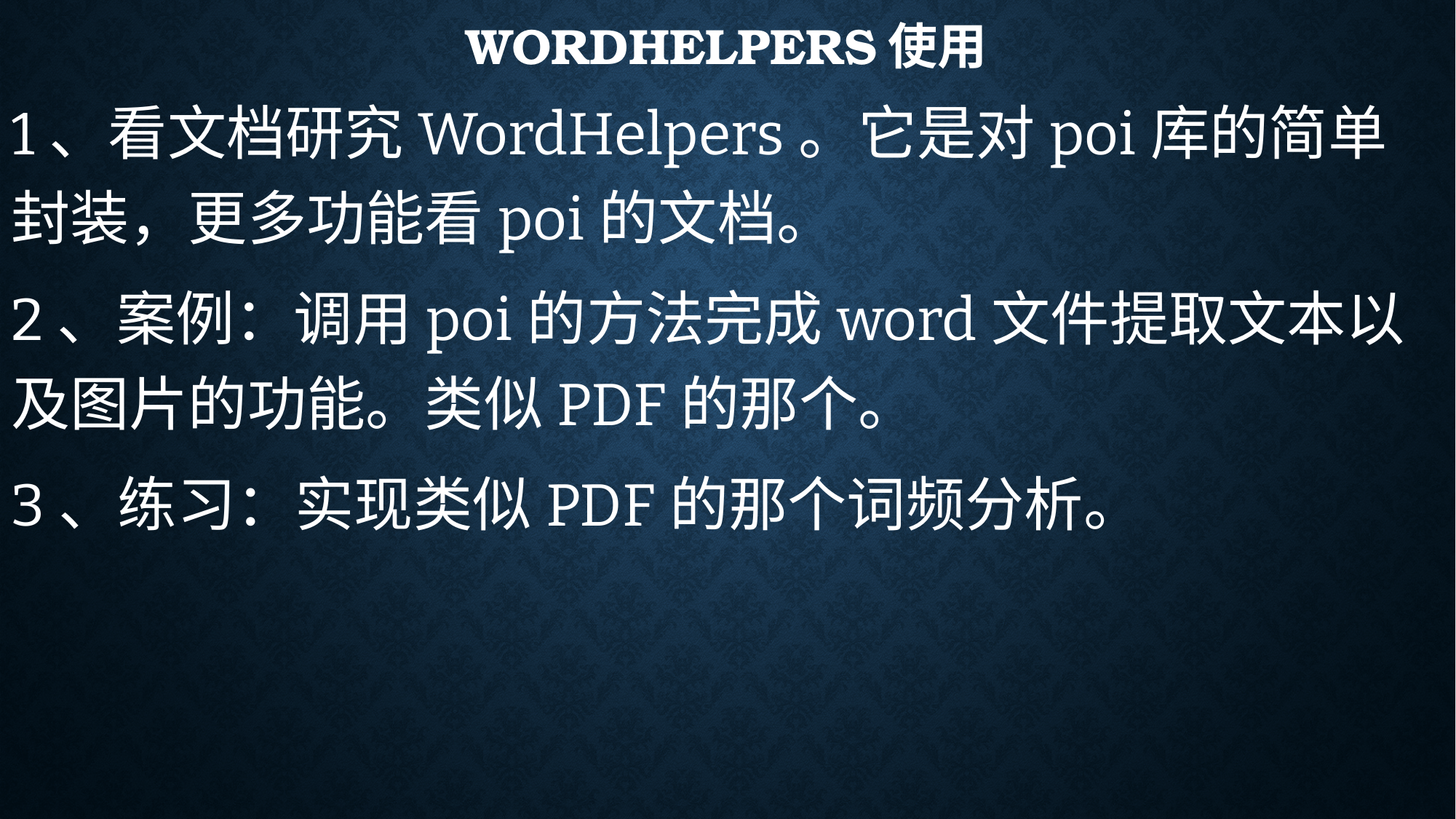

# WordHelpers使用
1、看文档研究WordHelpers。它是对poi库的简单封装，更多功能看poi的文档。
2、案例：调用poi的方法完成word文件提取文本以及图片的功能。类似PDF的那个。
3、练习：实现类似PDF的那个词频分析。